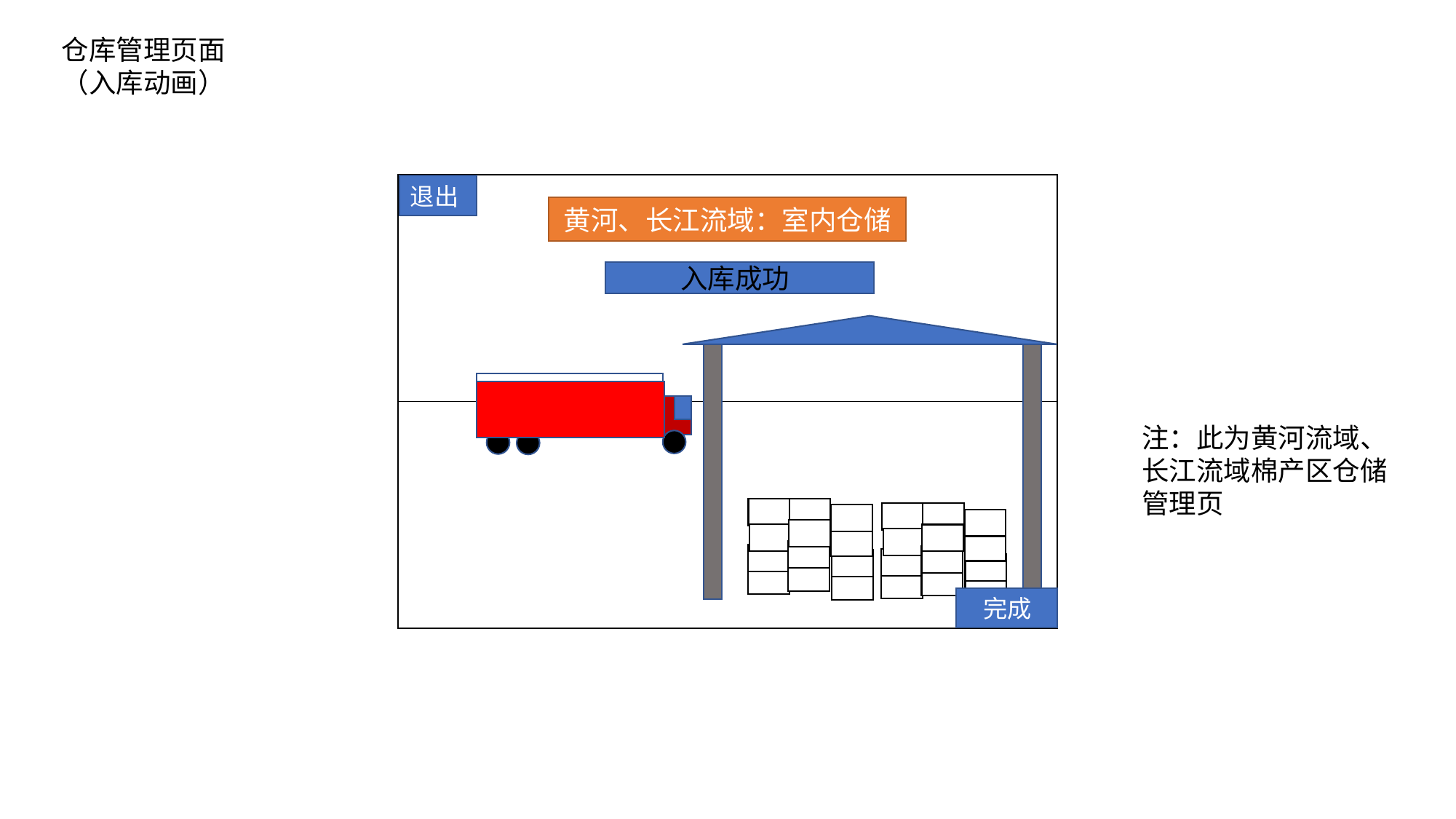

仓库管理页面（入库动画）

退出
黄河、长江流域：室内仓储
入库成功

注：此为黄河流域、长江流域棉产区仓储管理页

  完成